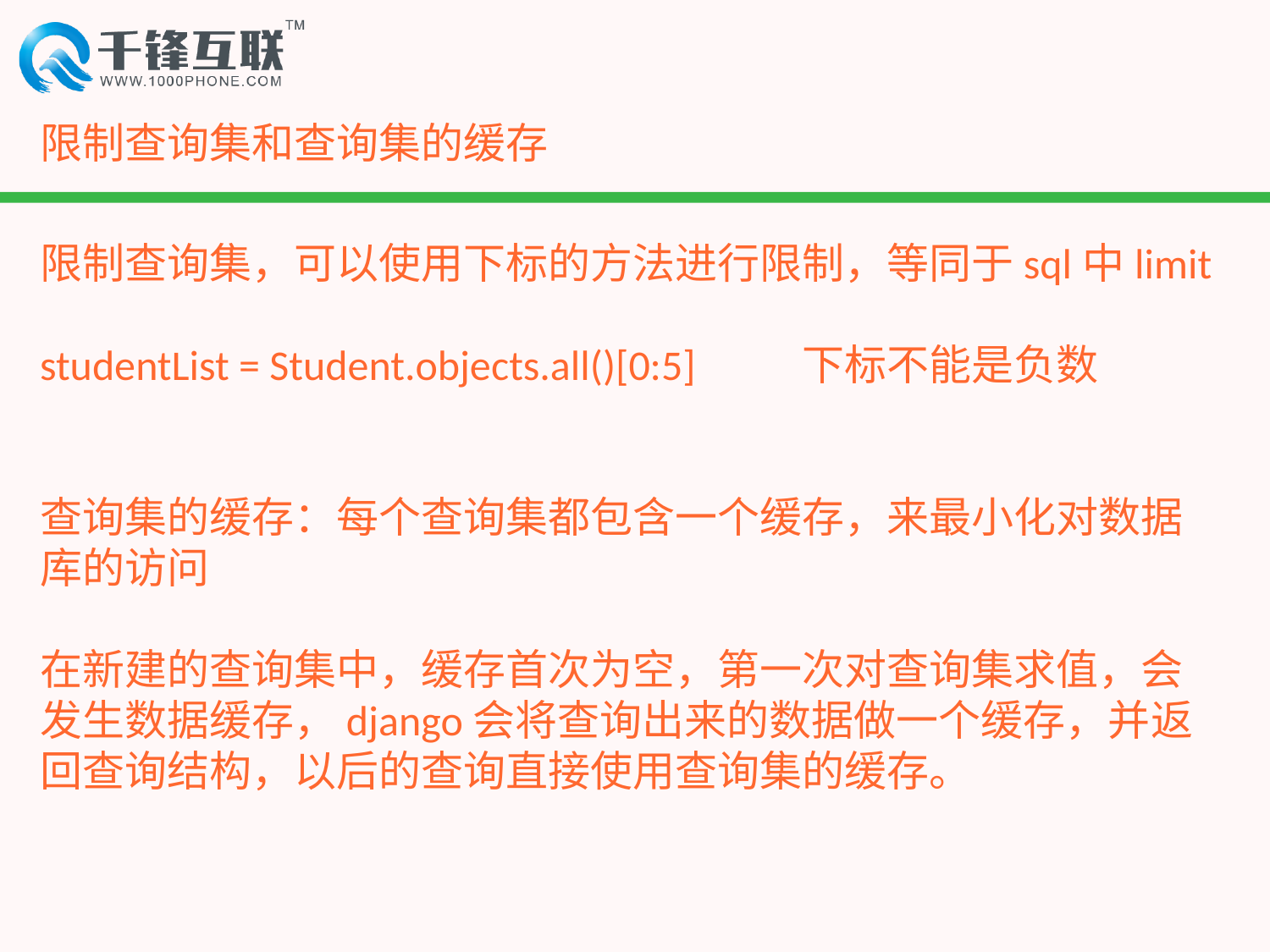

# 限制查询集和查询集的缓存
限制查询集，可以使用下标的方法进行限制，等同于sql中limit

studentList = Student.objects.all()[0:5]  	下标不能是负数

查询集的缓存：每个查询集都包含一个缓存，来最小化对数据库的访问

在新建的查询集中，缓存首次为空，第一次对查询集求值，会发生数据缓存，django会将查询出来的数据做一个缓存，并返回查询结构，以后的查询直接使用查询集的缓存。